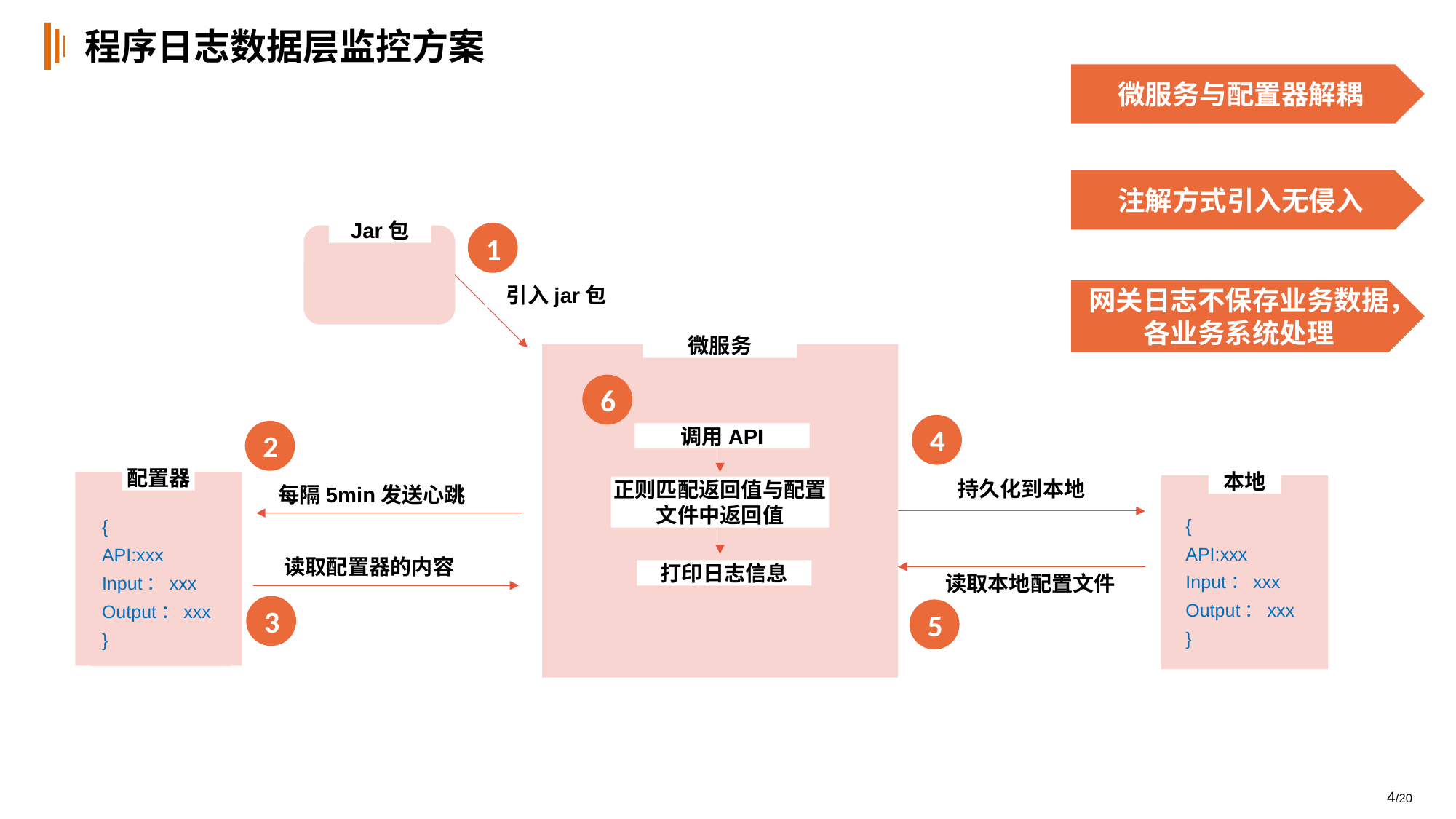

# 程序日志数据层监控方案
微服务与配置器解耦
注解方式引入无侵入
Jar包
1

引入jar包
微服务

6
4
2
调用API
配置器

本地

持久化到本地
正则匹配返回值与配置文件中返回值
每隔5min发送心跳
{
API:xxx
Input：xxx
Output：xxx
}
{
API:xxx
Input：xxx
Output：xxx
}
读取配置器的内容
打印日志信息
读取本地配置文件
3
5
网关日志不保存业务数据，各业务系统处理